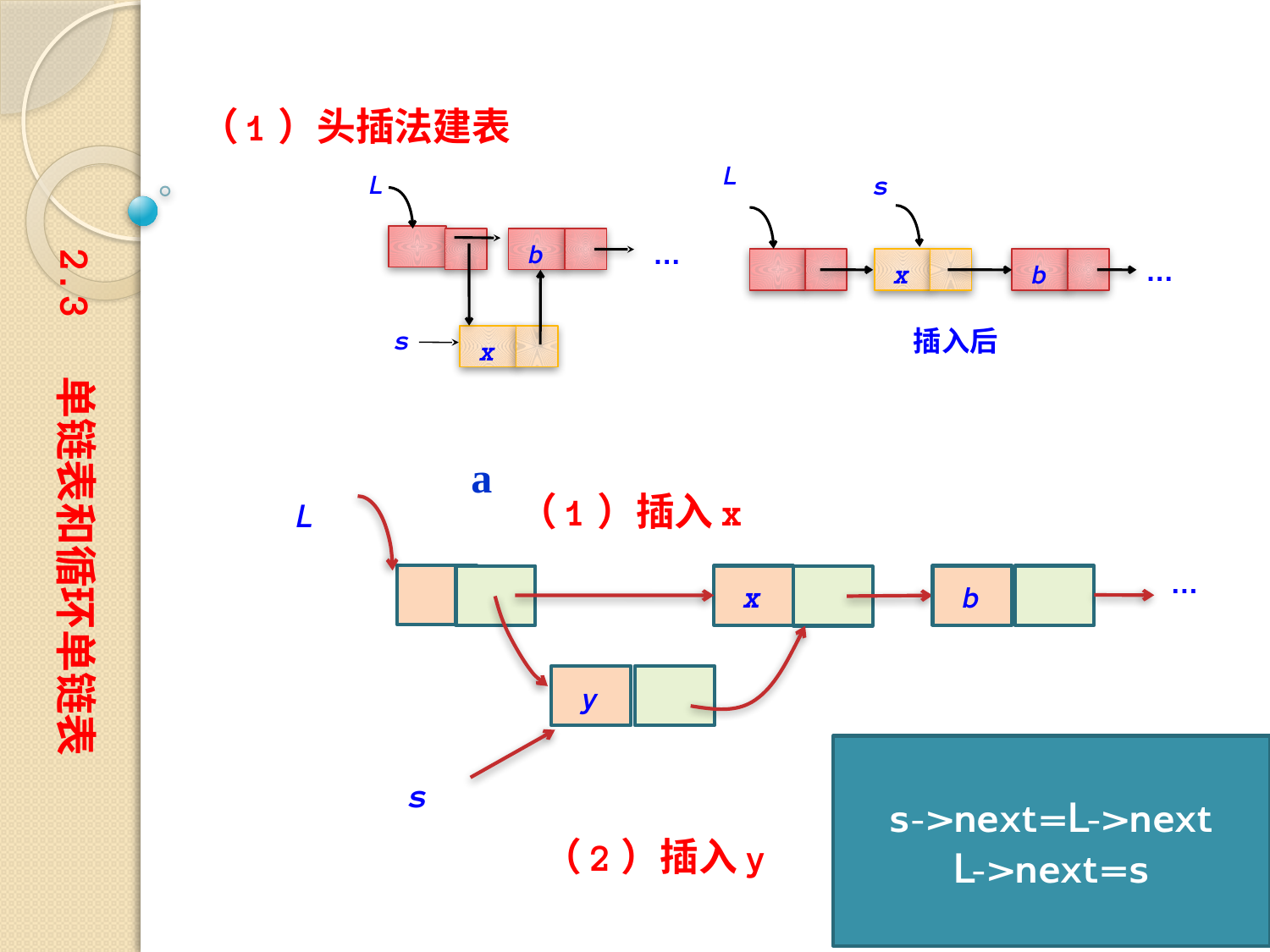

（1）头插法建表
L
s

x

b

…

插入后
L

b

…

s
x

2.3  单链表和循环单链表

a
（1）插入x
L

x
b

…

y

s->next=L->next
L->next=s
s
（2）插入y